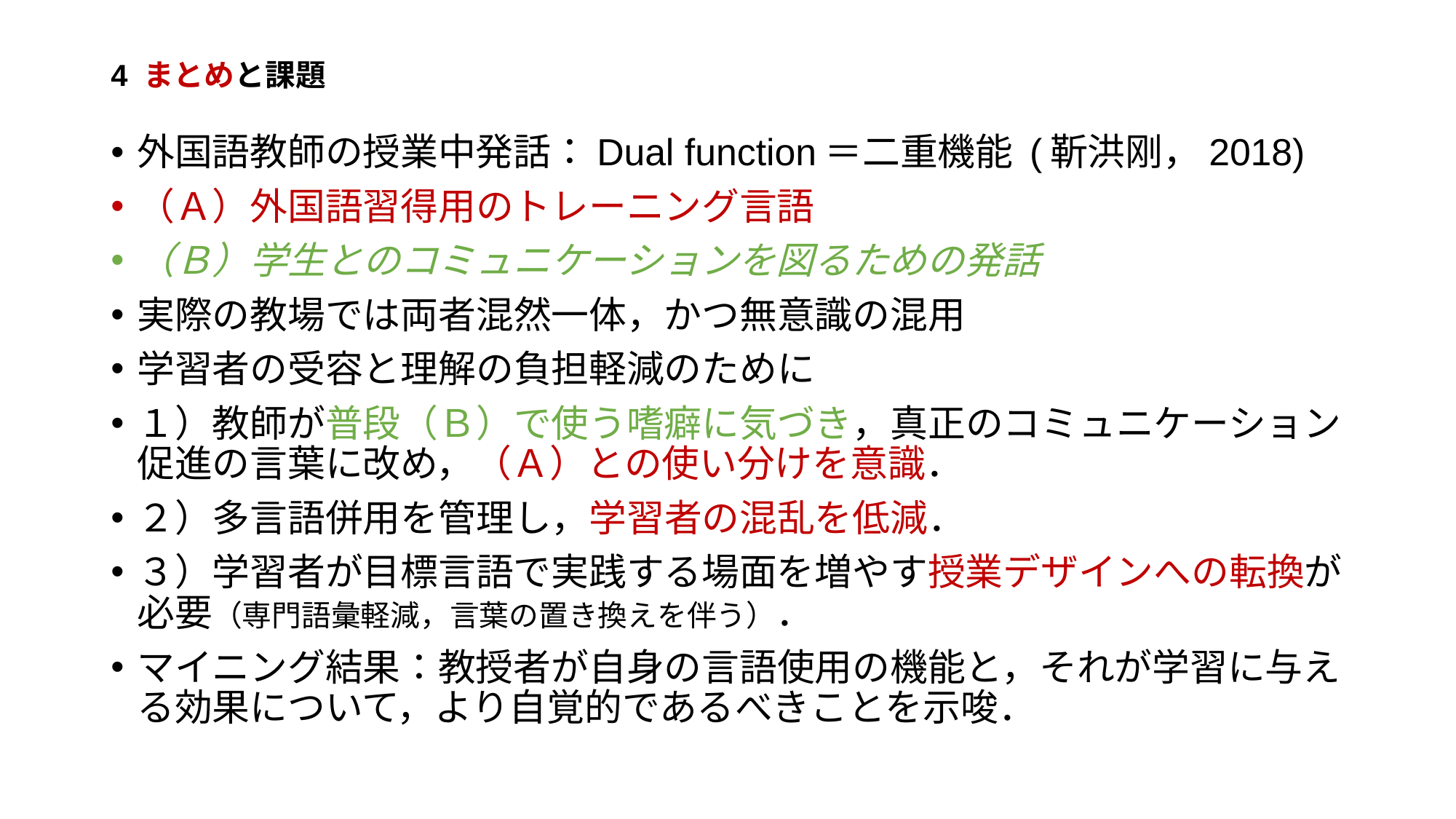

# 4 まとめと課題
外国語教師の授業中発話：Dual function＝二重機能 (靳洪刚，2018)
（Ａ）外国語習得用のトレーニング言語
（Ｂ）学生とのコミュニケーションを図るための発話
実際の教場では両者混然一体，かつ無意識の混用
学習者の受容と理解の負担軽減のために
１）教師が普段（Ｂ）で使う嗜癖に気づき，真正のコミュニケーション促進の言葉に改め，（Ａ）との使い分けを意識．
２）多言語併用を管理し，学習者の混乱を低減．
３）学習者が目標言語で実践する場面を増やす授業デザインへの転換が必要（専門語彙軽減，言葉の置き換えを伴う）．
マイニング結果：教授者が自身の言語使用の機能と，それが学習に与える効果について，より自覚的であるべきことを示唆．